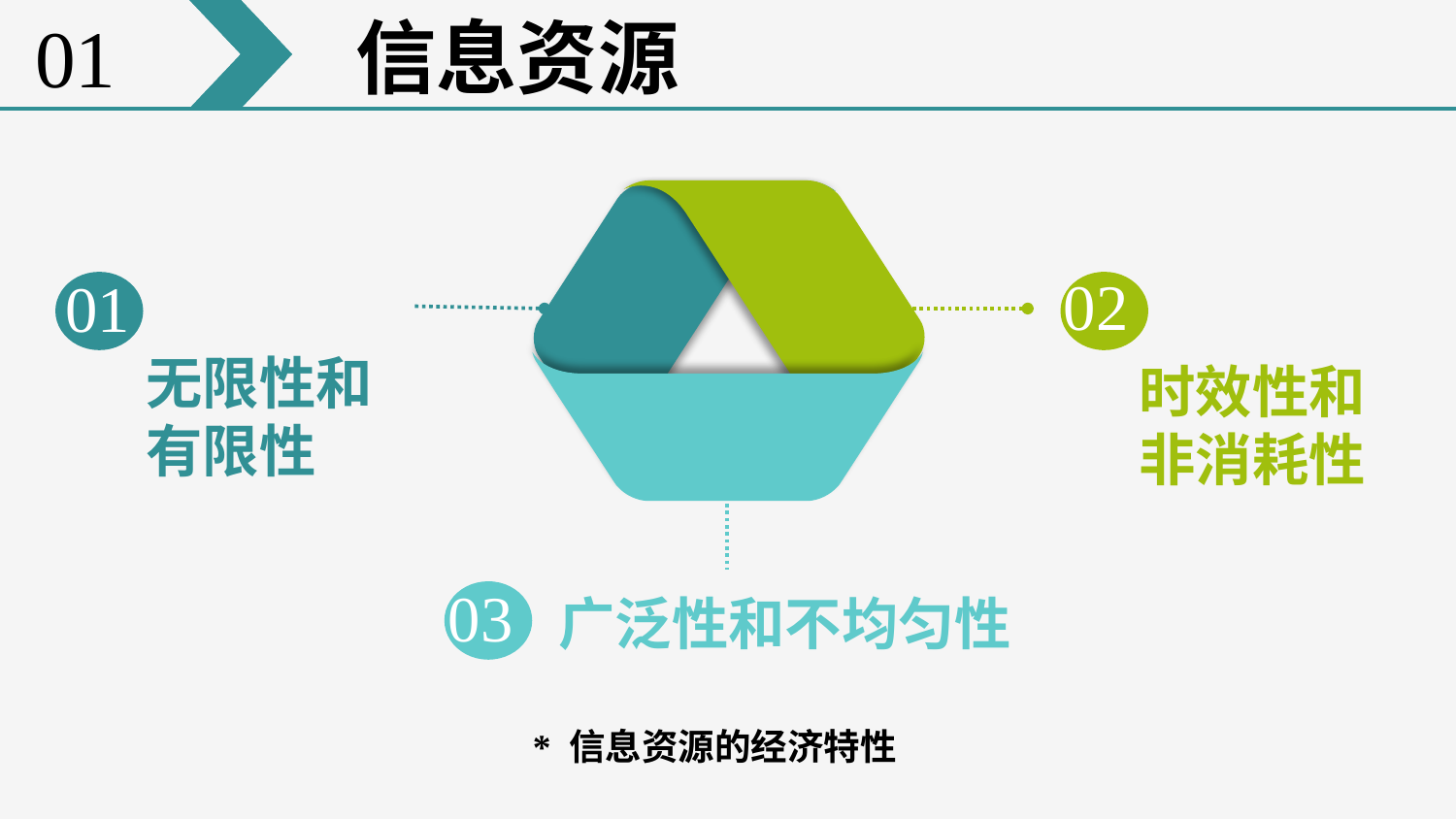

01
 信息资源

02
01

无限性和有限性
时效性和非消耗性

03

广泛性和不均匀性
* 信息资源的经济特性

特色导师模式